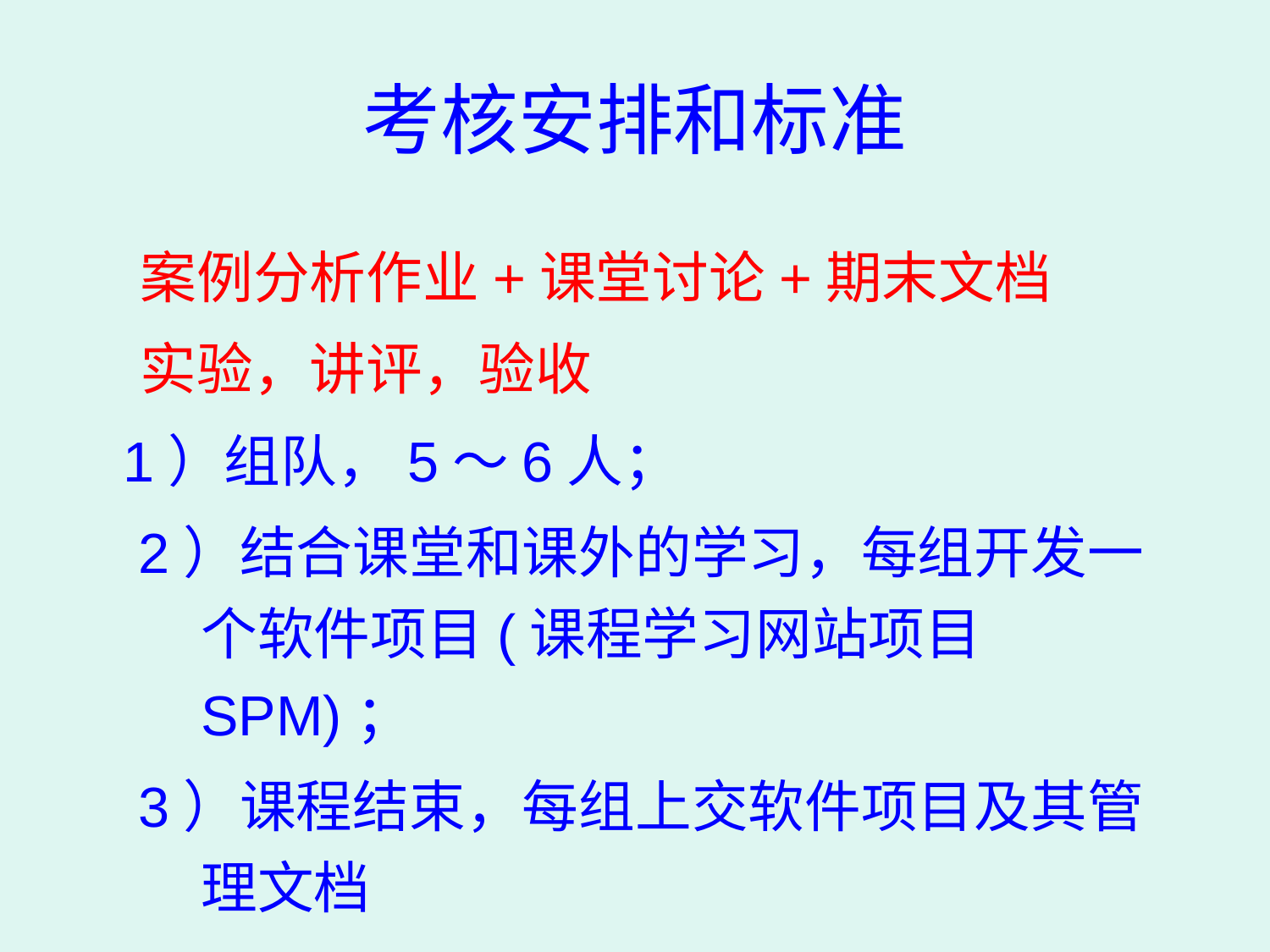

# 考核安排和标准
    案例分析作业+课堂讨论+期末文档
    实验，讲评，验收
   1）组队，5～6人；
2）结合课堂和课外的学习，每组开发一个软件项目(课程学习网站项目SPM)；
3）课程结束，每组上交软件项目及其管理文档

7